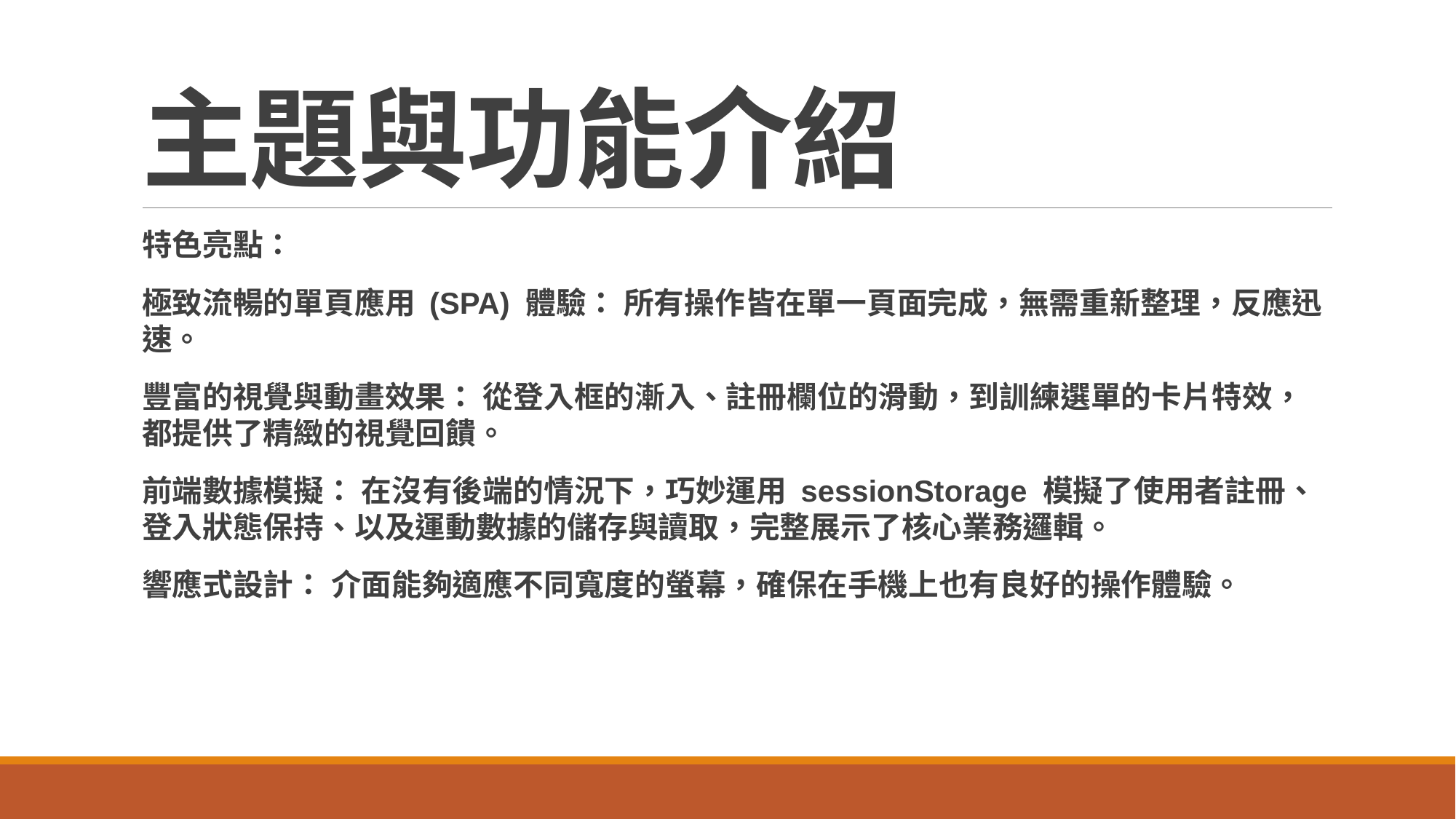

# 主題與功能介紹
特色亮點：
極致流暢的單頁應用 (SPA) 體驗： 所有操作皆在單一頁面完成，無需重新整理，反應迅速。
豐富的視覺與動畫效果： 從登入框的漸入、註冊欄位的滑動，到訓練選單的卡片特效，都提供了精緻的視覺回饋。
前端數據模擬： 在沒有後端的情況下，巧妙運用 sessionStorage 模擬了使用者註冊、登入狀態保持、以及運動數據的儲存與讀取，完整展示了核心業務邏輯。
響應式設計： 介面能夠適應不同寬度的螢幕，確保在手機上也有良好的操作體驗。